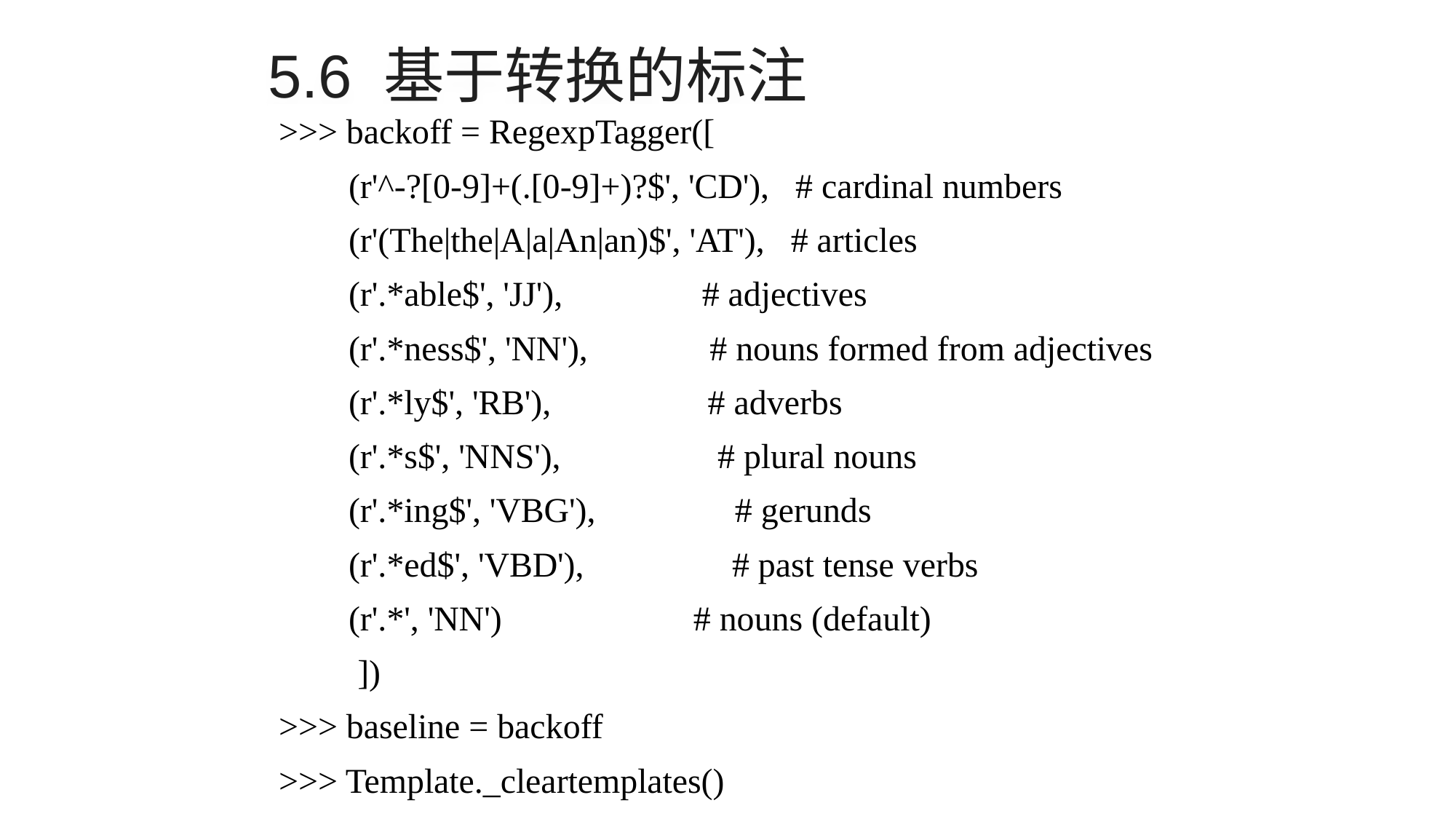

# 5.6 基于转换的标注
>>> backoff = RegexpTagger([
        (r'^-?[0-9]+(.[0-9]+)?$', 'CD'),   # cardinal numbers
        (r'(The|the|A|a|An|an)$', 'AT'),   # articles
        (r'.*able$', 'JJ'),                # adjectives
        (r'.*ness$', 'NN'),              # nouns formed from adjectives
        (r'.*ly$', 'RB'),                  # adverbs
        (r'.*s$', 'NNS'),                  # plural nouns
        (r'.*ing$', 'VBG'),                # gerunds
        (r'.*ed$', 'VBD'),                 # past tense verbs
        (r'.*', 'NN')                      # nouns (default)
         ])
>>> baseline = backoff
>>> Template._cleartemplates()